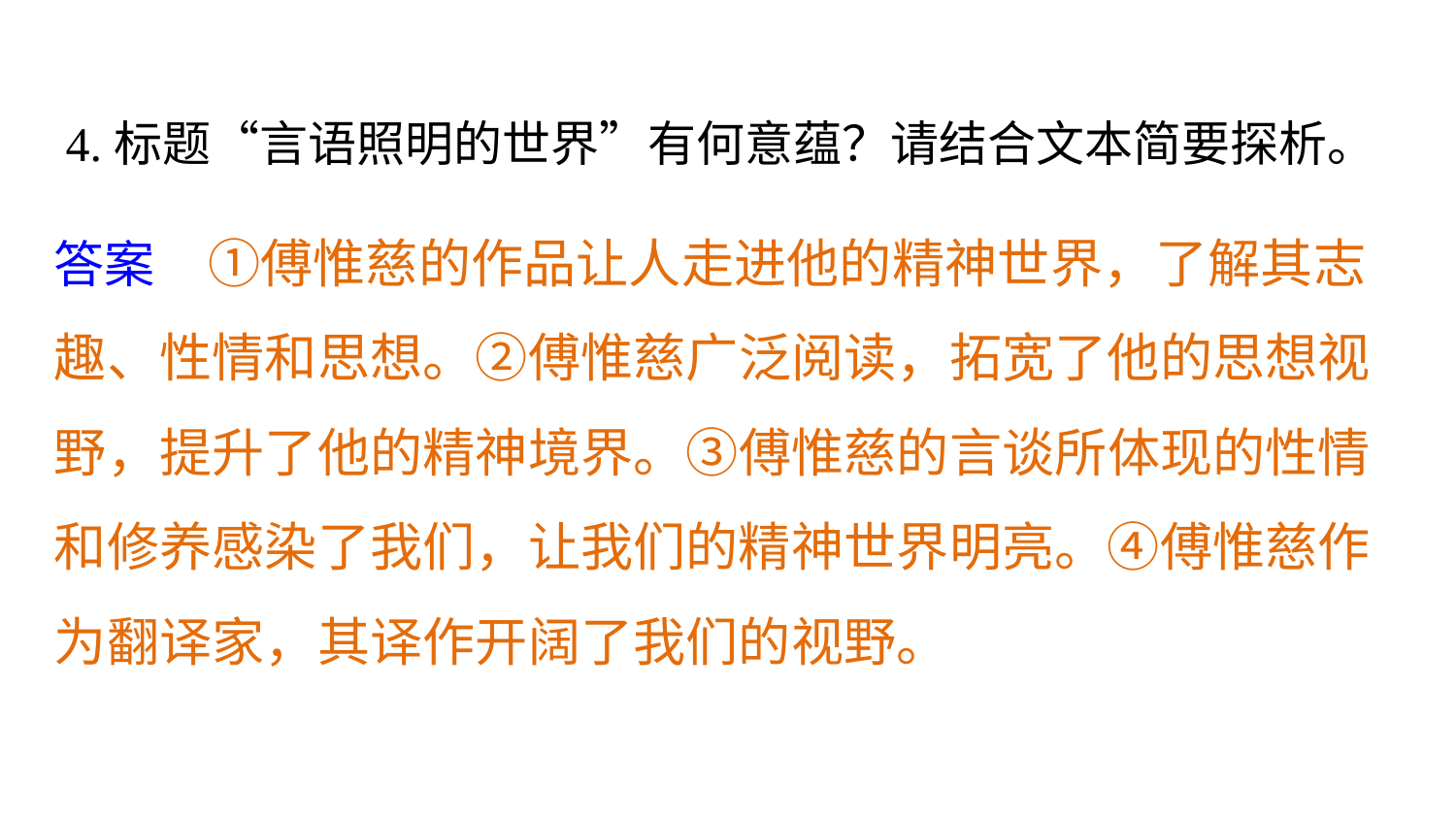

4.标题“言语照明的世界”有何意蕴？请结合文本简要探析。
答案　①傅惟慈的作品让人走进他的精神世界，了解其志趣、性情和思想。②傅惟慈广泛阅读，拓宽了他的思想视野，提升了他的精神境界。③傅惟慈的言谈所体现的性情和修养感染了我们，让我们的精神世界明亮。④傅惟慈作为翻译家，其译作开阔了我们的视野。